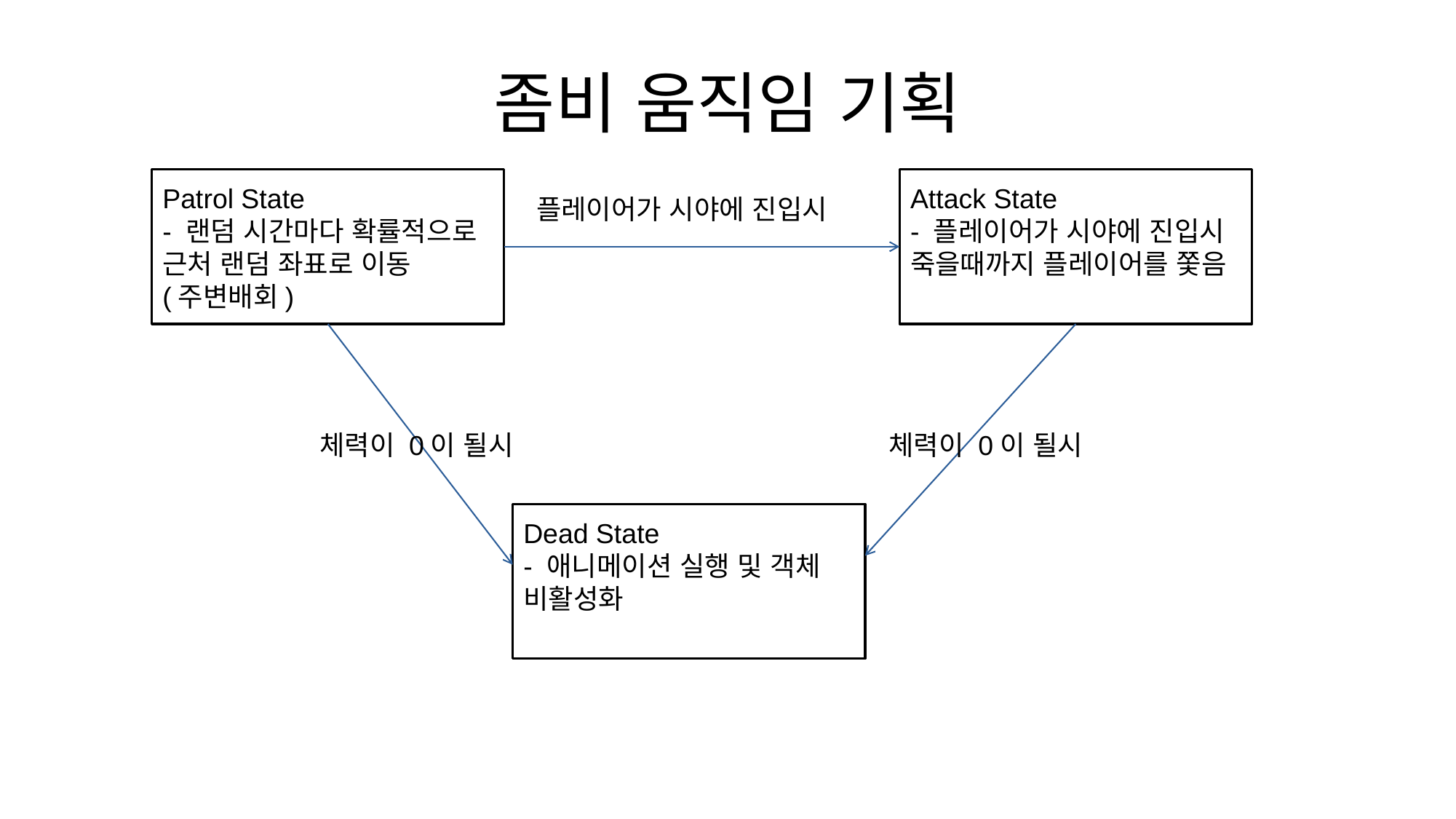

# 좀비 움직임 기획

Patrol State
- 랜덤 시간마다 확률적으로 근처 랜덤 좌표로 이동
(주변배회)
Attack State
- 플레이어가 시야에 진입시
죽을때까지 플레이어를 쫓음
플레이어가 시야에 진입시
체력이 0이 될시
체력이 0이 될시

Dead State
- 애니메이션 실행 및 객체   비활성화